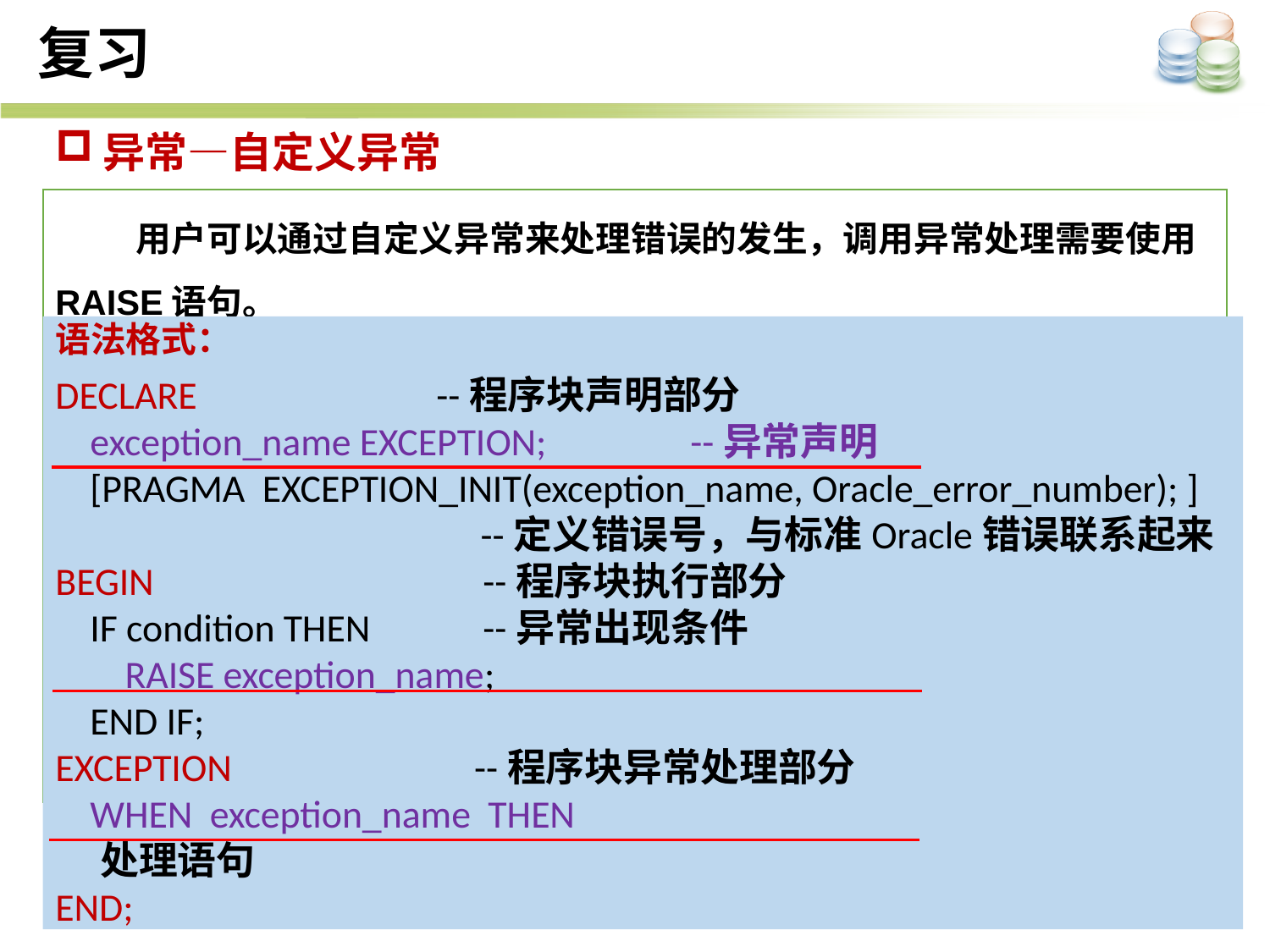

复习
异常—自定义异常
         用户可以通过自定义异常来处理错误的发生，调用异常处理需要使用RAISE语句。
语法格式：
DECLARE		--程序块声明部分
    exception_name EXCEPTION;    	--异常声明
    [PRAGMA  EXCEPTION_INIT(exception_name, Oracle_error_number); ]
                                                 --定义错误号，与标准Oracle错误联系起来
BEGIN		                    --程序块执行部分
    IF condition THEN             --异常出现条件
        RAISE exception_name;
    END IF;
EXCEPTION	                   --程序块异常处理部分
    WHEN  exception_name  THEN
    处理语句
END;
18